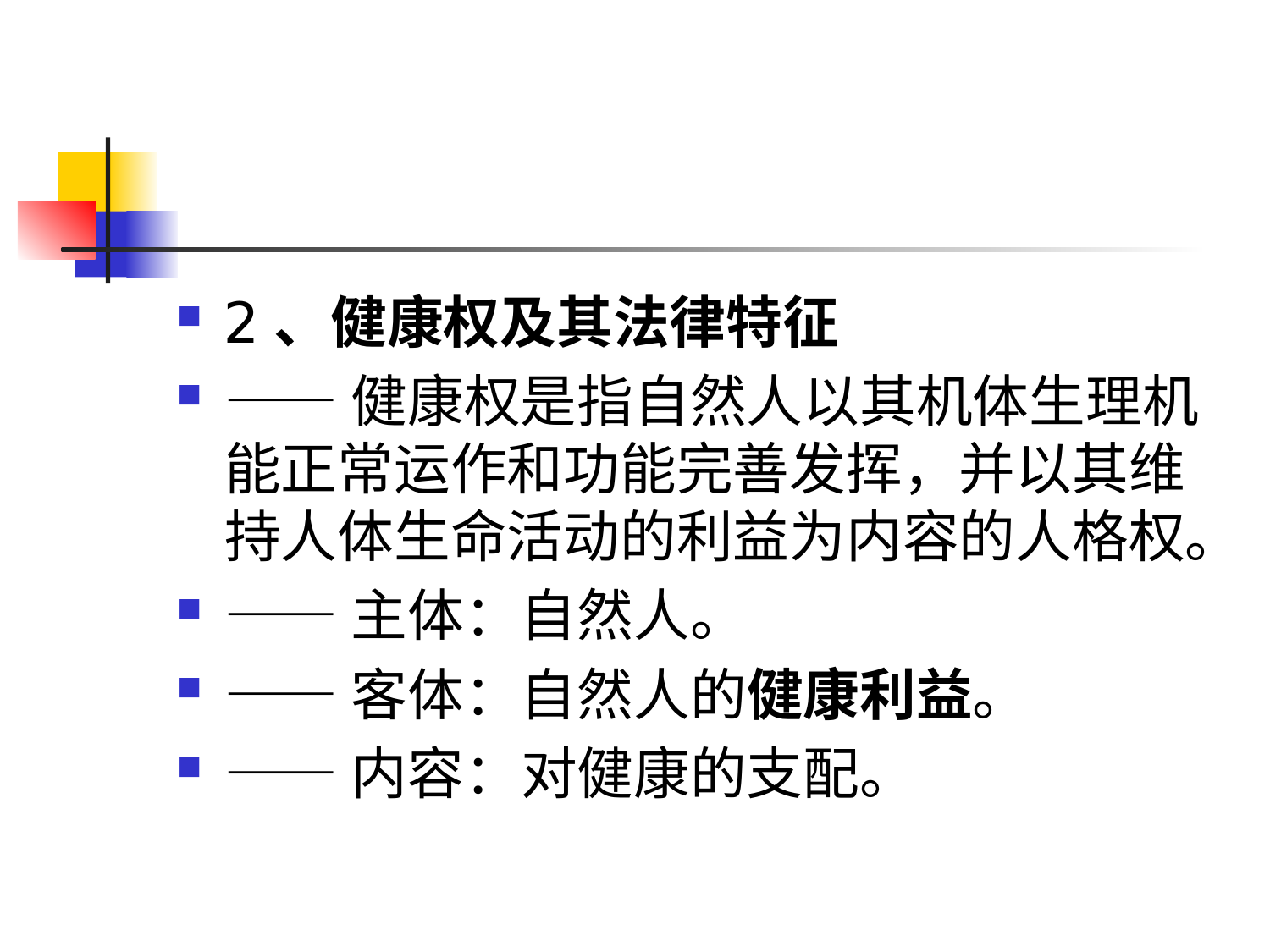

#
2、健康权及其法律特征
——健康权是指自然人以其机体生理机能正常运作和功能完善发挥，并以其维持人体生命活动的利益为内容的人格权。
——主体：自然人。
——客体：自然人的健康利益。
——内容：对健康的支配。